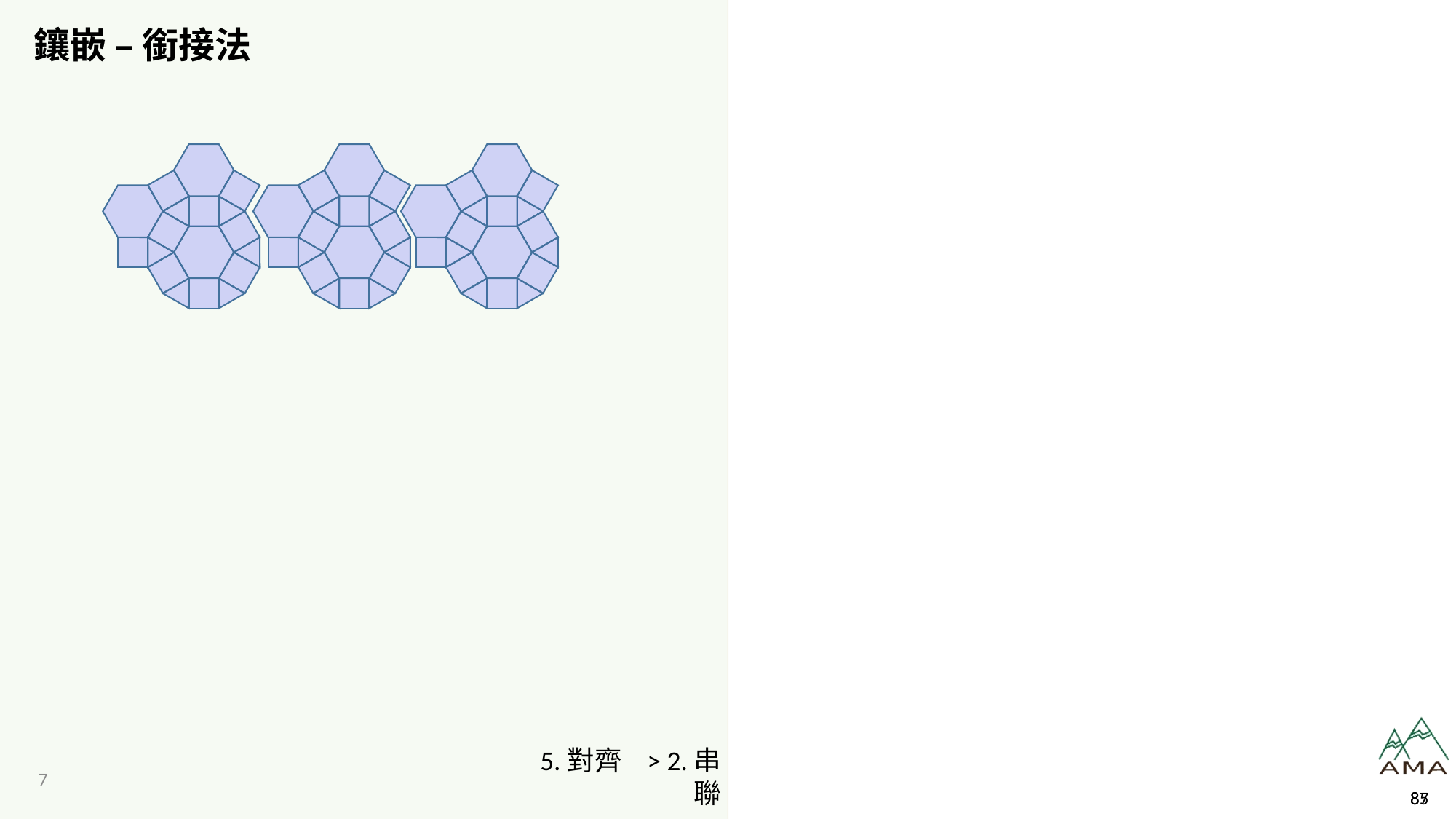

# 鑲嵌 – 銜接法

5.對齊   > 2.串聯
85
87